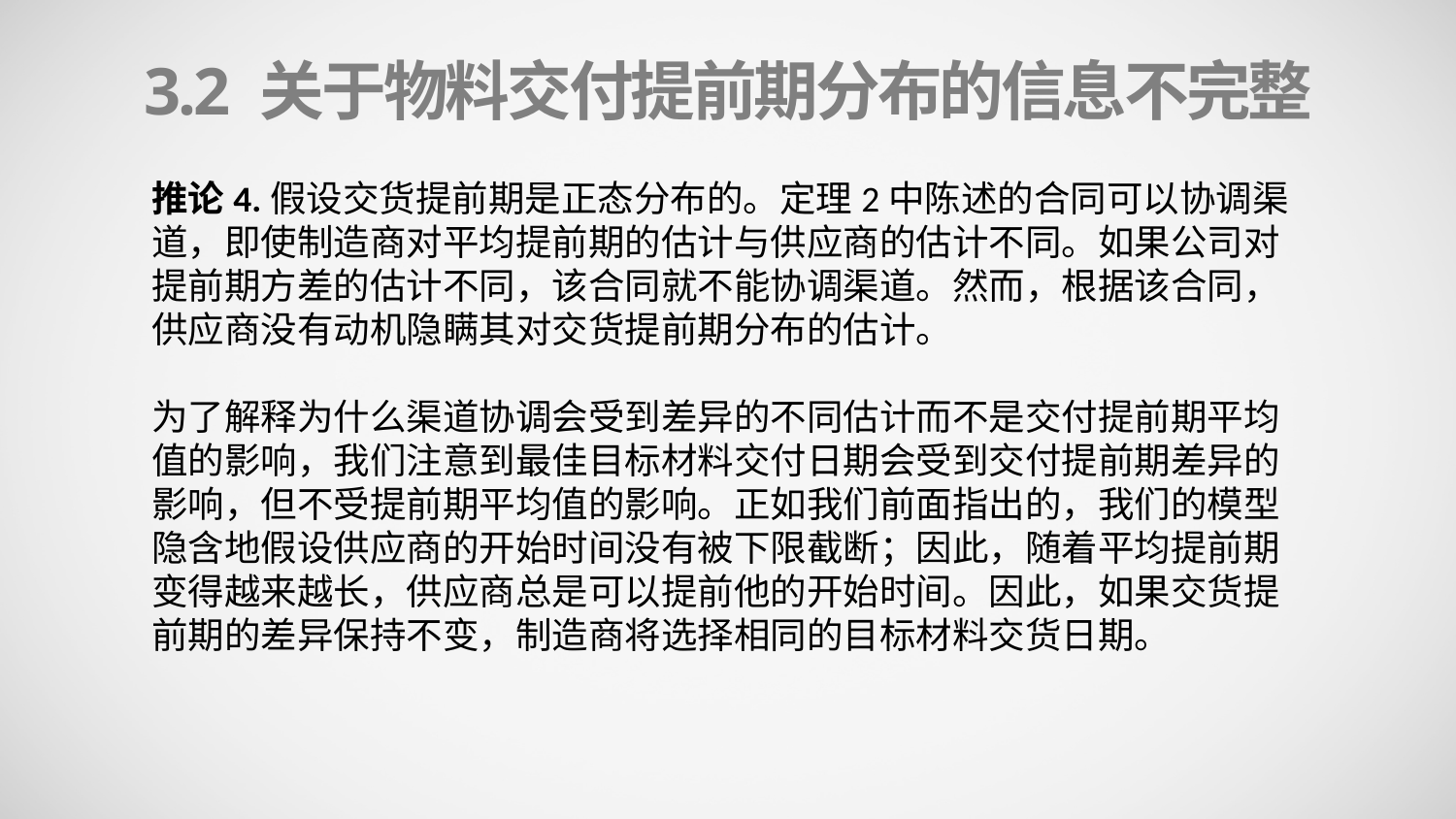

3.2 关于物料交付提前期分布的信息不完整
推论4.假设交货提前期是正态分布的。定理2中陈述的合同可以协调渠道，即使制造商对平均提前期的估计与供应商的估计不同。如果公司对提前期方差的估计不同，该合同就不能协调渠道。然而，根据该合同，供应商没有动机隐瞒其对交货提前期分布的估计。

为了解释为什么渠道协调会受到差异的不同估计而不是交付提前期平均值的影响，我们注意到最佳目标材料交付日期会受到交付提前期差异的影响，但不受提前期平均值的影响。正如我们前面指出的，我们的模型隐含地假设供应商的开始时间没有被下限截断；因此，随着平均提前期变得越来越长，供应商总是可以提前他的开始时间。因此，如果交货提前期的差异保持不变，制造商将选择相同的目标材料交货日期。